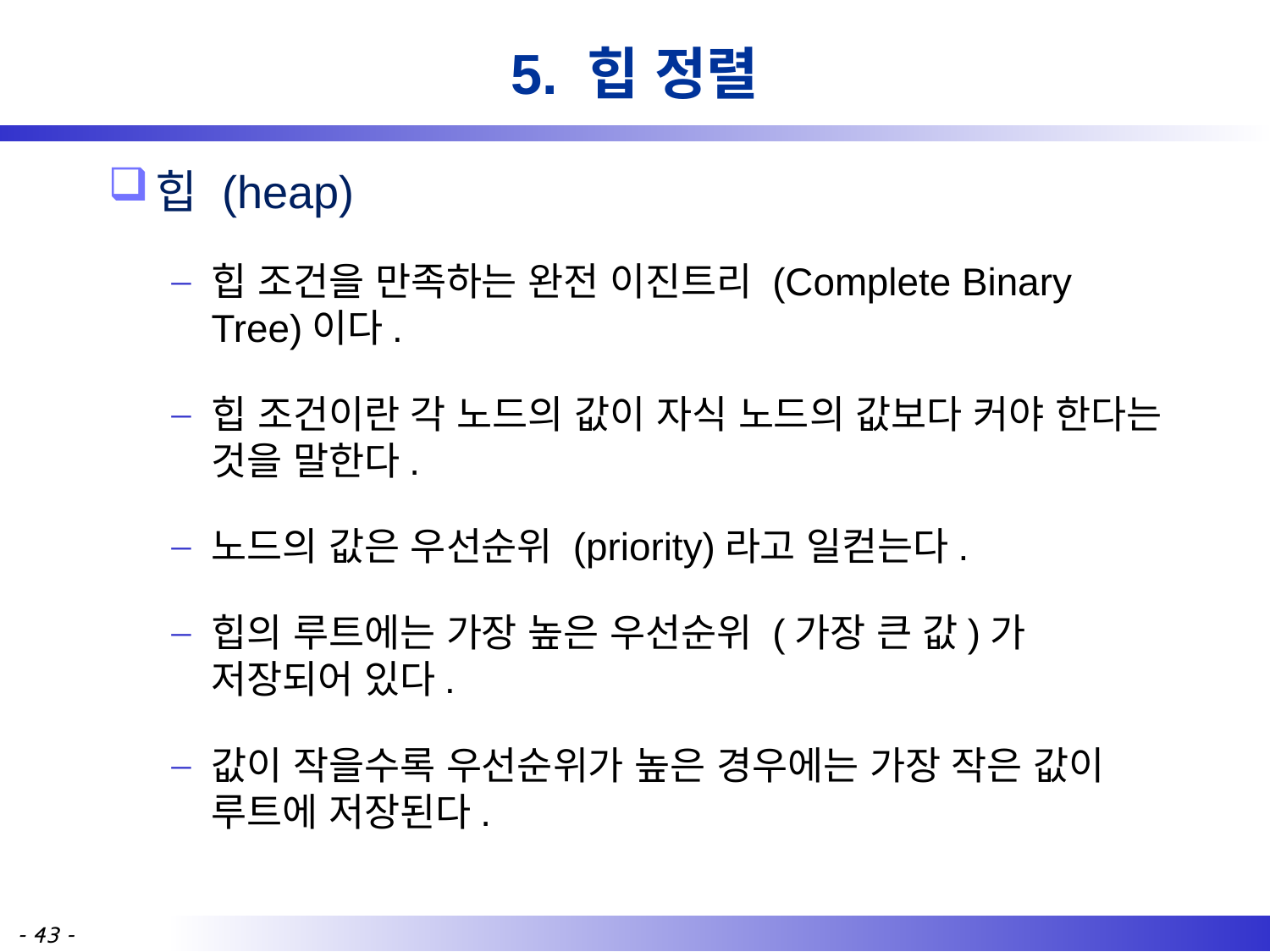

# 5. 힙 정렬
힙 (heap)
힙 조건을 만족하는 완전 이진트리 (Complete Binary Tree)이다.
힙 조건이란 각 노드의 값이 자식 노드의 값보다 커야 한다는 것을 말한다.
노드의 값은 우선순위 (priority)라고 일컫는다.
힙의 루트에는 가장 높은 우선순위 (가장 큰 값)가 저장되어 있다.
값이 작을수록 우선순위가 높은 경우에는 가장 작은 값이 루트에 저장된다.
- 43 -